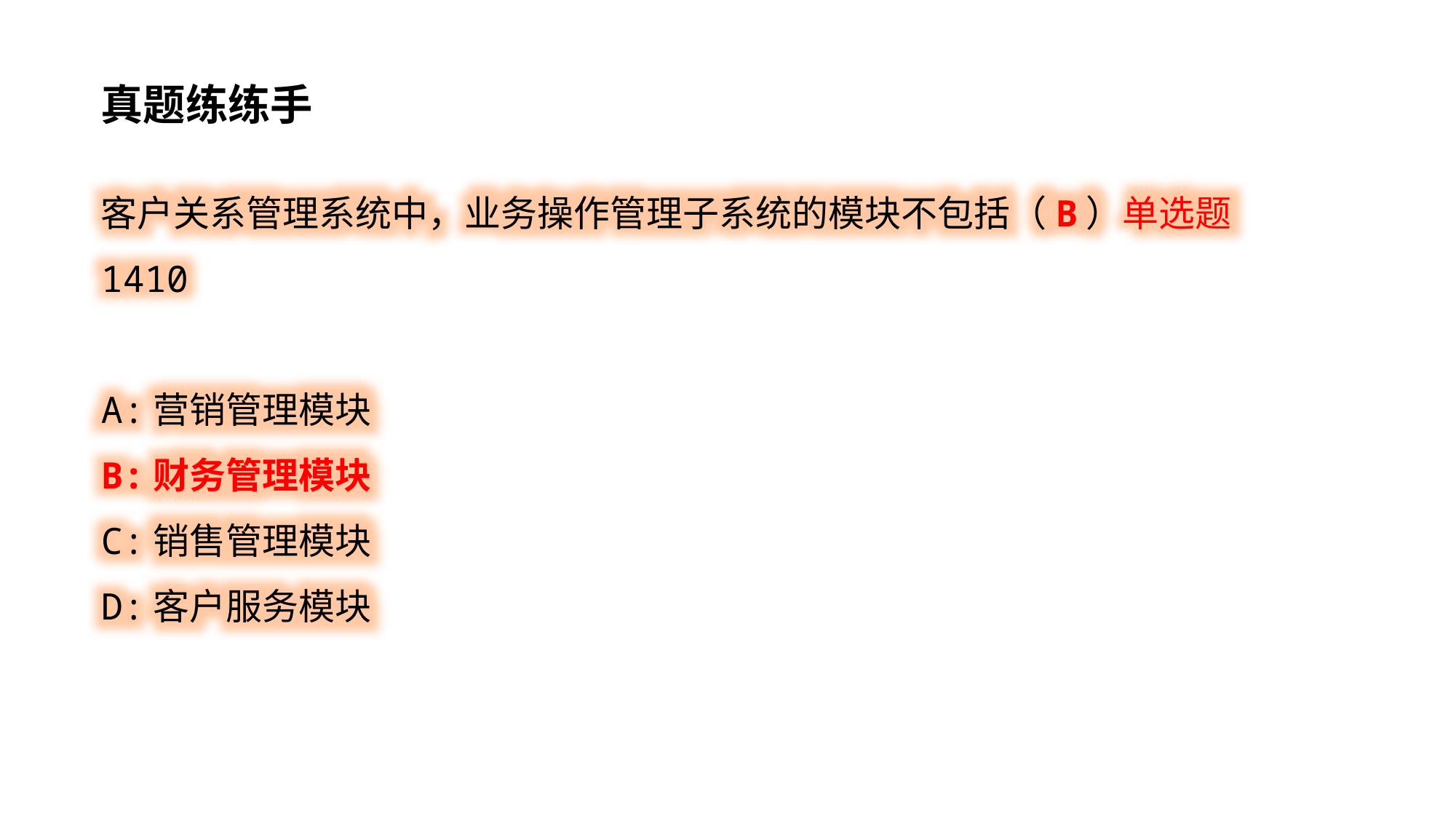

真题练练手
客户关系管理系统中，业务操作管理子系统的模块不包括（B）单选题  1410

A:营销管理模块
B:财务管理模块
C:销售管理模块
D:客户服务模块